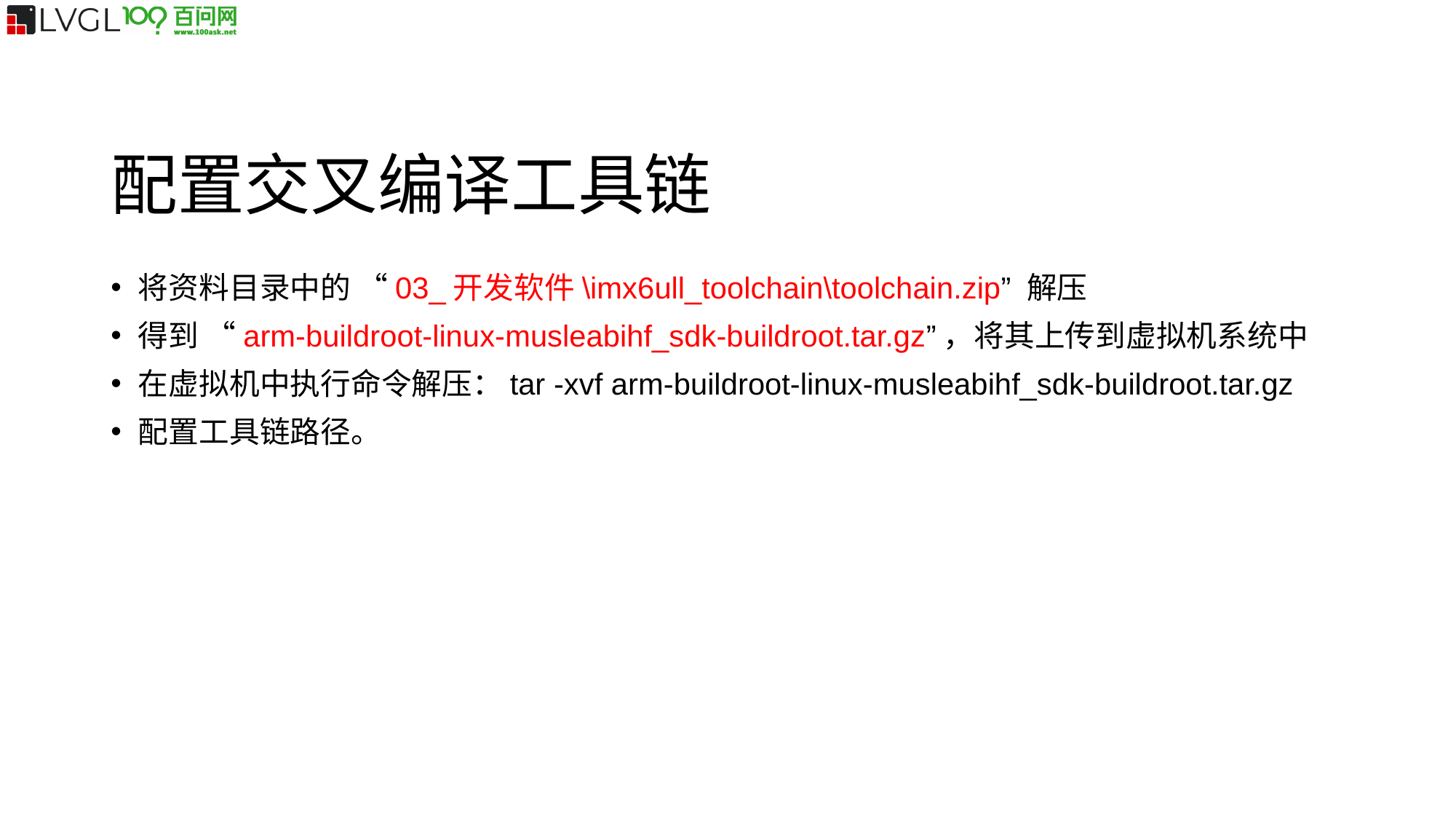

配置交叉编译工具链
将资料目录中的 “03_开发软件\imx6ull_toolchain\toolchain.zip” 解压
得到 “arm-buildroot-linux-musleabihf_sdk-buildroot.tar.gz”，将其上传到虚拟机系统中
在虚拟机中执行命令解压：tar -xvf arm-buildroot-linux-musleabihf_sdk-buildroot.tar.gz
配置工具链路径。